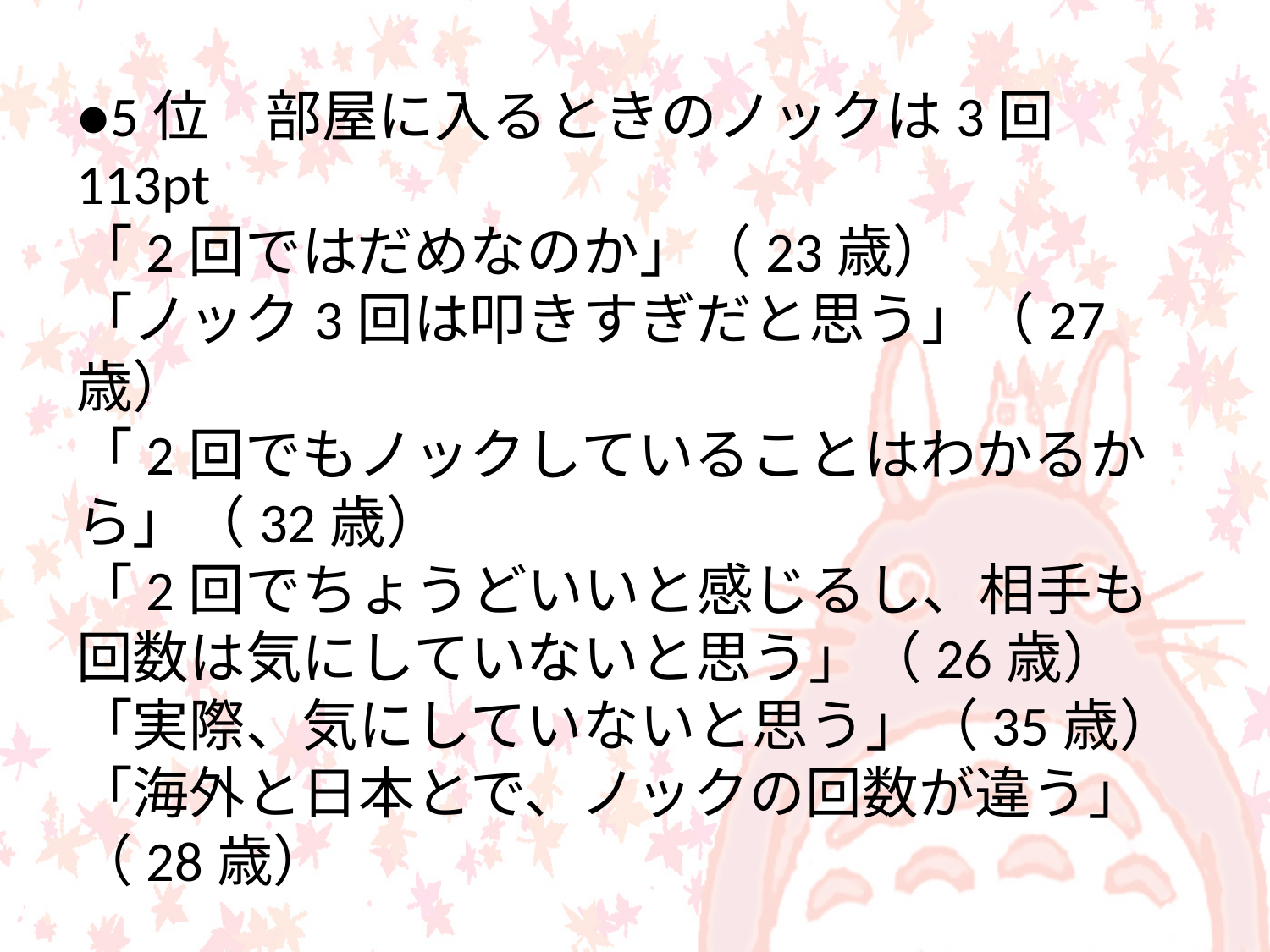

●5位　部屋に入るときのノックは3回　113pt
「2回ではだめなのか」（23歳）
「ノック3回は叩きすぎだと思う」（27歳）
「2回でもノックしていることはわかるから」（32歳）
「2回でちょうどいいと感じるし、相手も回数は気にしていないと思う」（26歳）
「実際、気にしていないと思う」（35歳）
「海外と日本とで、ノックの回数が違う」（28歳）